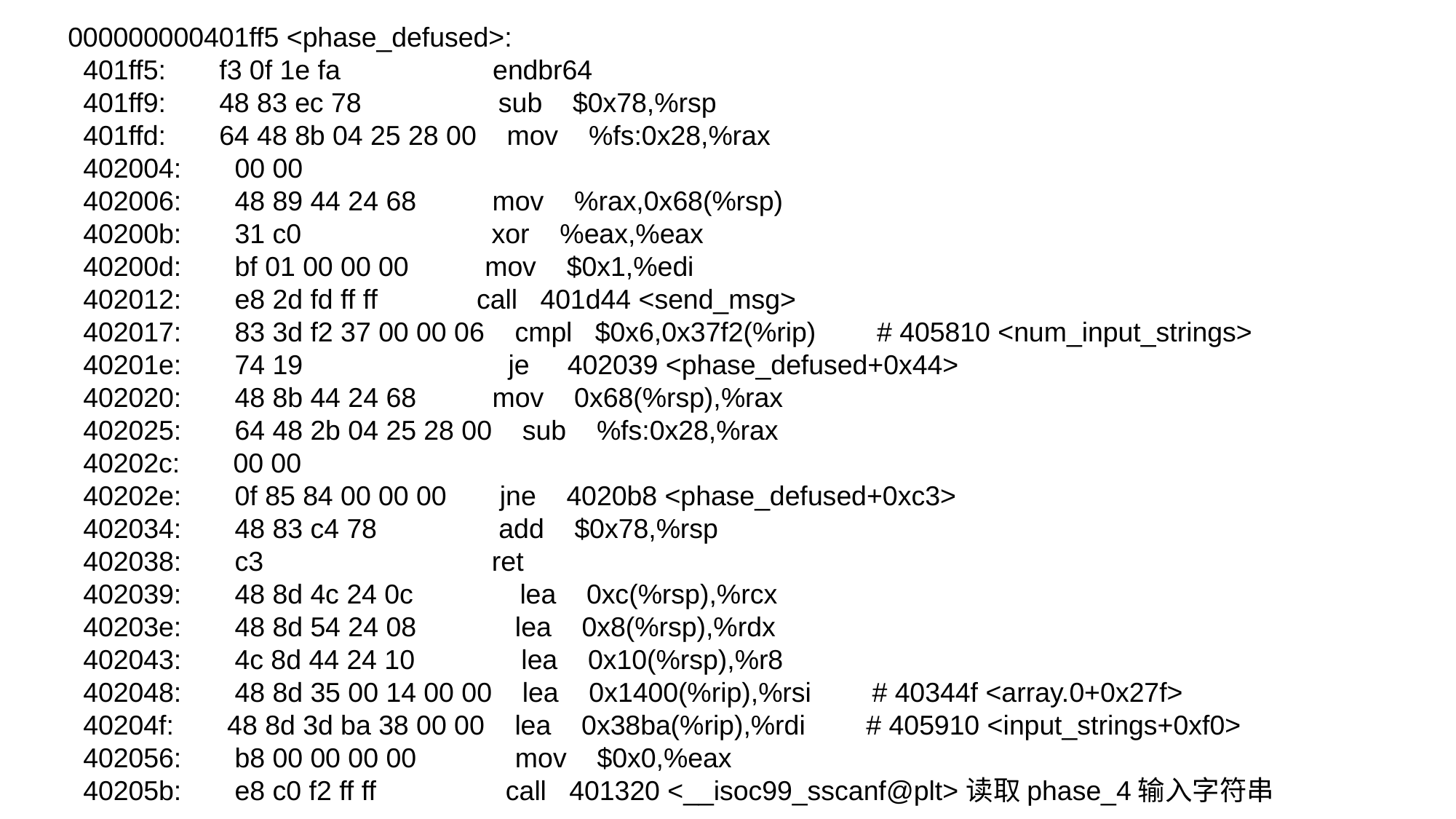

000000000401ff5 <phase_defused>:
  401ff5:       f3 0f 1e fa                    endbr64
  401ff9:       48 83 ec 78                  sub    $0x78,%rsp
  401ffd:       64 48 8b 04 25 28 00    mov    %fs:0x28,%rax
  402004:       00 00
  402006:       48 89 44 24 68          mov    %rax,0x68(%rsp)
  40200b:       31 c0                         xor    %eax,%eax
  40200d:       bf 01 00 00 00          mov    $0x1,%edi
  402012:       e8 2d fd ff ff             call   401d44 <send_msg>
  402017:       83 3d f2 37 00 00 06    cmpl   $0x6,0x37f2(%rip)        # 405810 <num_input_strings>
  40201e:       74 19                           je     402039 <phase_defused+0x44>
  402020:       48 8b 44 24 68          mov    0x68(%rsp),%rax
  402025:       64 48 2b 04 25 28 00    sub    %fs:0x28,%rax
  40202c:       00 00
  40202e:       0f 85 84 00 00 00       jne    4020b8 <phase_defused+0xc3>
  402034:       48 83 c4 78                add    $0x78,%rsp
  402038:       c3                              ret
  402039:       48 8d 4c 24 0c              lea    0xc(%rsp),%rcx
  40203e:       48 8d 54 24 08             lea    0x8(%rsp),%rdx
  402043:       4c 8d 44 24 10              lea    0x10(%rsp),%r8
  402048:       48 8d 35 00 14 00 00    lea    0x1400(%rip),%rsi        # 40344f <array.0+0x27f>
  40204f:       48 8d 3d ba 38 00 00    lea    0x38ba(%rip),%rdi        # 405910 <input_strings+0xf0>
  402056:       b8 00 00 00 00             mov    $0x0,%eax
  40205b:       e8 c0 f2 ff ff                 call   401320 <__isoc99_sscanf@plt>读取phase_4输入字符串